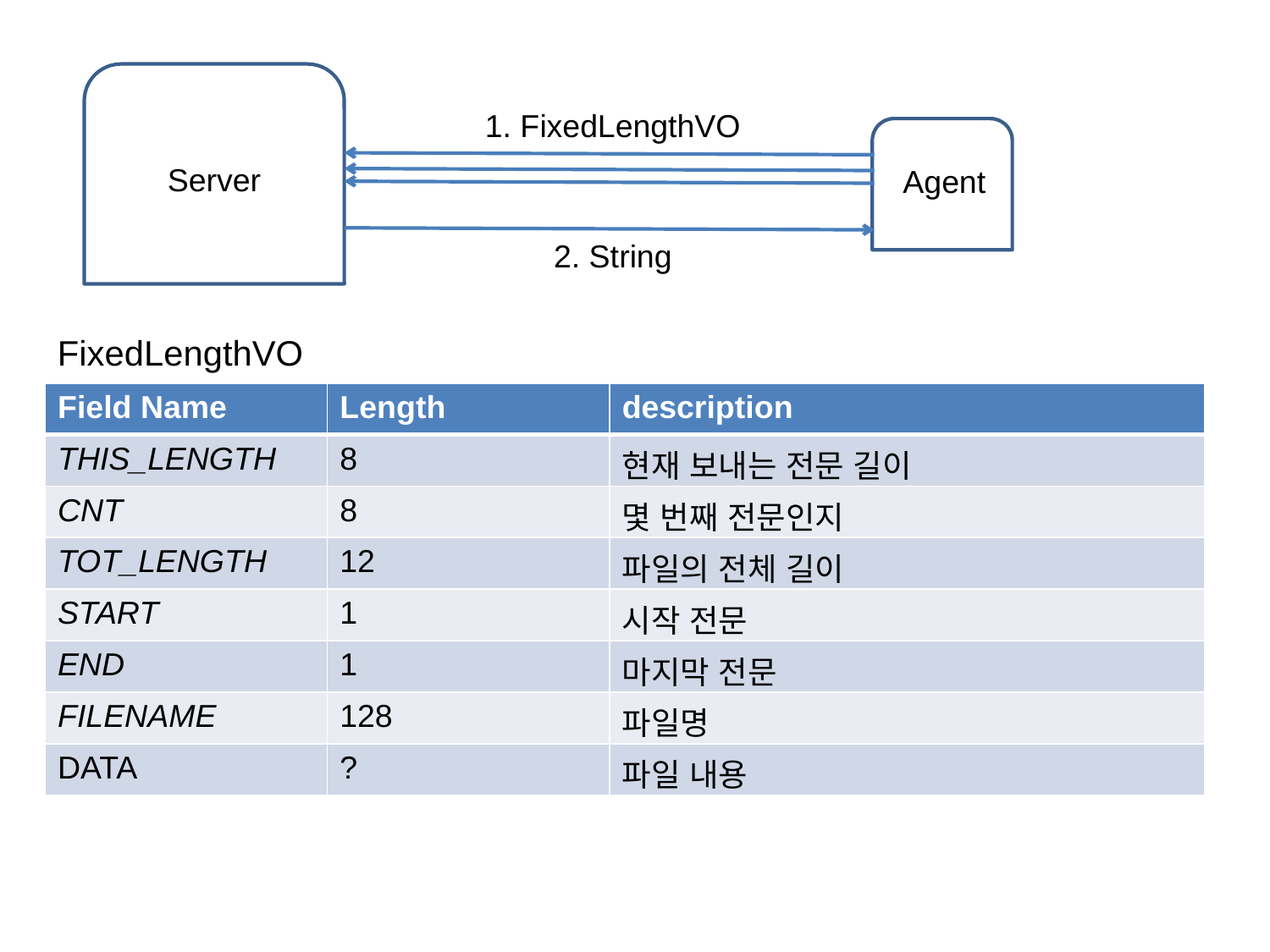

1. FixedLengthVO

Agent
Server
2. String
FixedLengthVO
| Field Name | Length | description |
| --- | --- | --- |
| THIS\_LENGTH | 8 | 현재 보내는 전문 길이 |
| CNT | 8 | 몇 번째 전문인지 |
| TOT\_LENGTH | 12 | 파일의 전체 길이 |
| START | 1 | 시작 전문 |
| END | 1 | 마지막 전문 |
| FILENAME | 128 | 파일명 |
| DATA | ? | 파일 내용 |